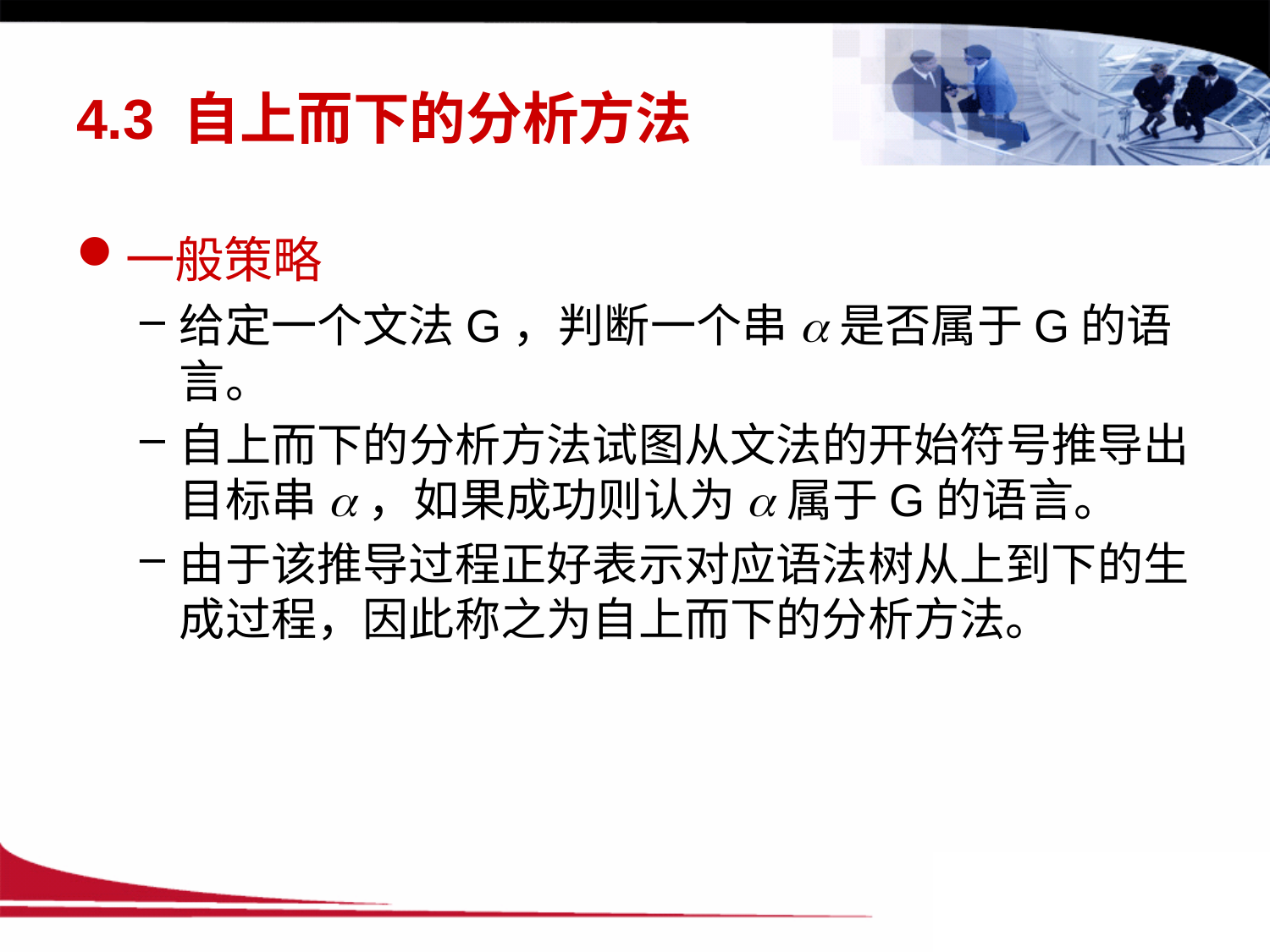

# 4.3 自上而下的分析方法
一般策略
给定一个文法G，判断一个串α是否属于G的语言。
自上而下的分析方法试图从文法的开始符号推导出目标串α，如果成功则认为α属于G的语言。
由于该推导过程正好表示对应语法树从上到下的生成过程，因此称之为自上而下的分析方法。